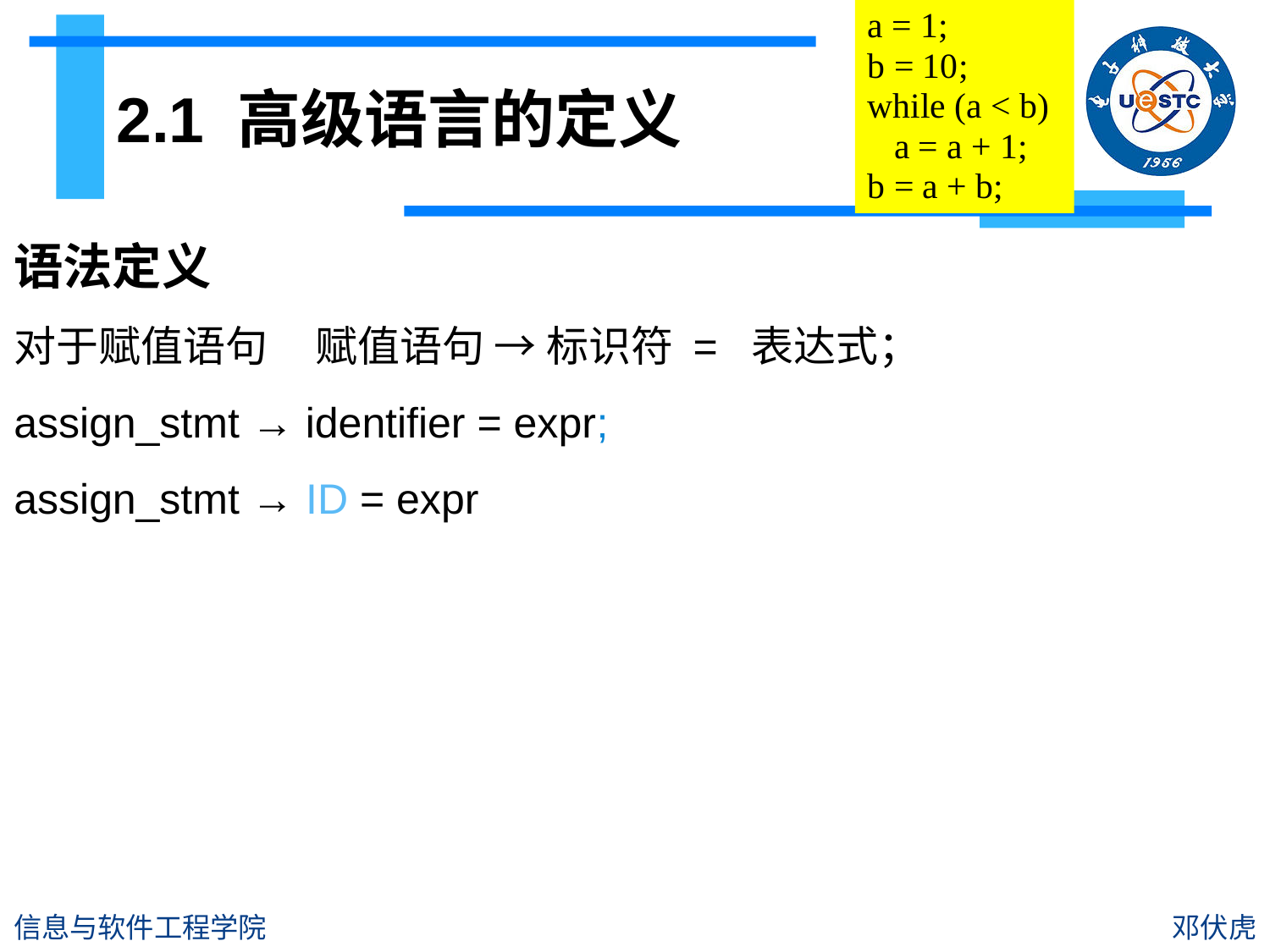

a = 1;
b = 10;
while (a < b)
   a = a + 1;
b = a + b;
# 2.1 高级语言的定义
语法定义
对于赋值语句     赋值语句 → 标识符 =  表达式；
assign_stmt → identifier = expr;
assign_stmt → ID = expr
9
信息与软件工程学院
邓伏虎